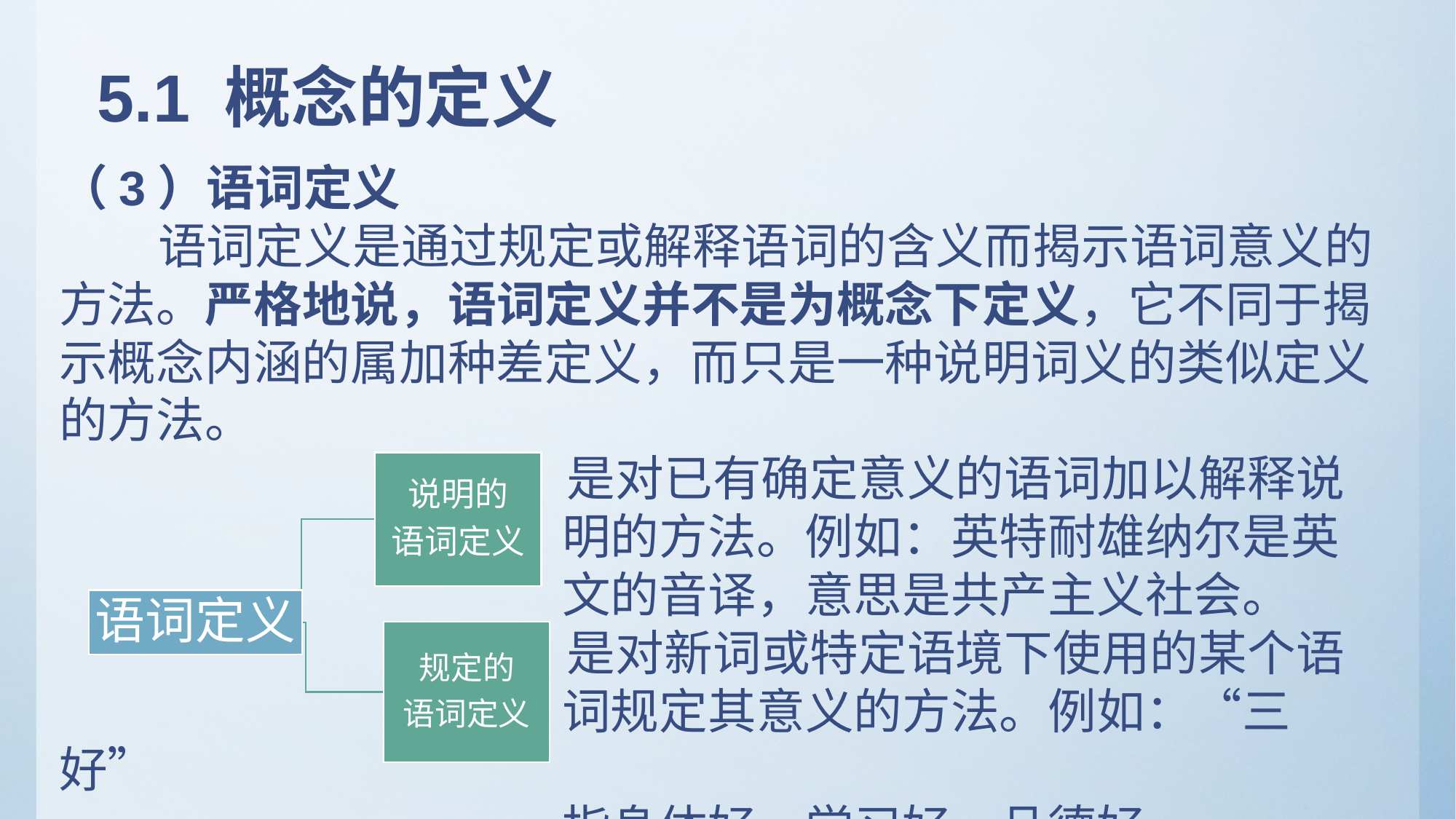

# 5.1 概念的定义
（3）语词定义
        语词定义是通过规定或解释语词的含义而揭示语词意义的方法。严格地说，语词定义并不是为概念下定义，它不同于揭示概念内涵的属加种差定义，而只是一种说明词义的类似定义的方法。
                                         ：是对已有确定意义的语词加以解释说
                                             明的方法。例如：英特耐雄纳尔是英
                                             文的音译，意思是共产主义社会。
                                         ：是对新词或特定语境下使用的某个语
                                             词规定其意义的方法。例如：“三好”
                                             指身体好、学习好、品德好。

语词定义
说明的
语词定义
规定的
语词定义